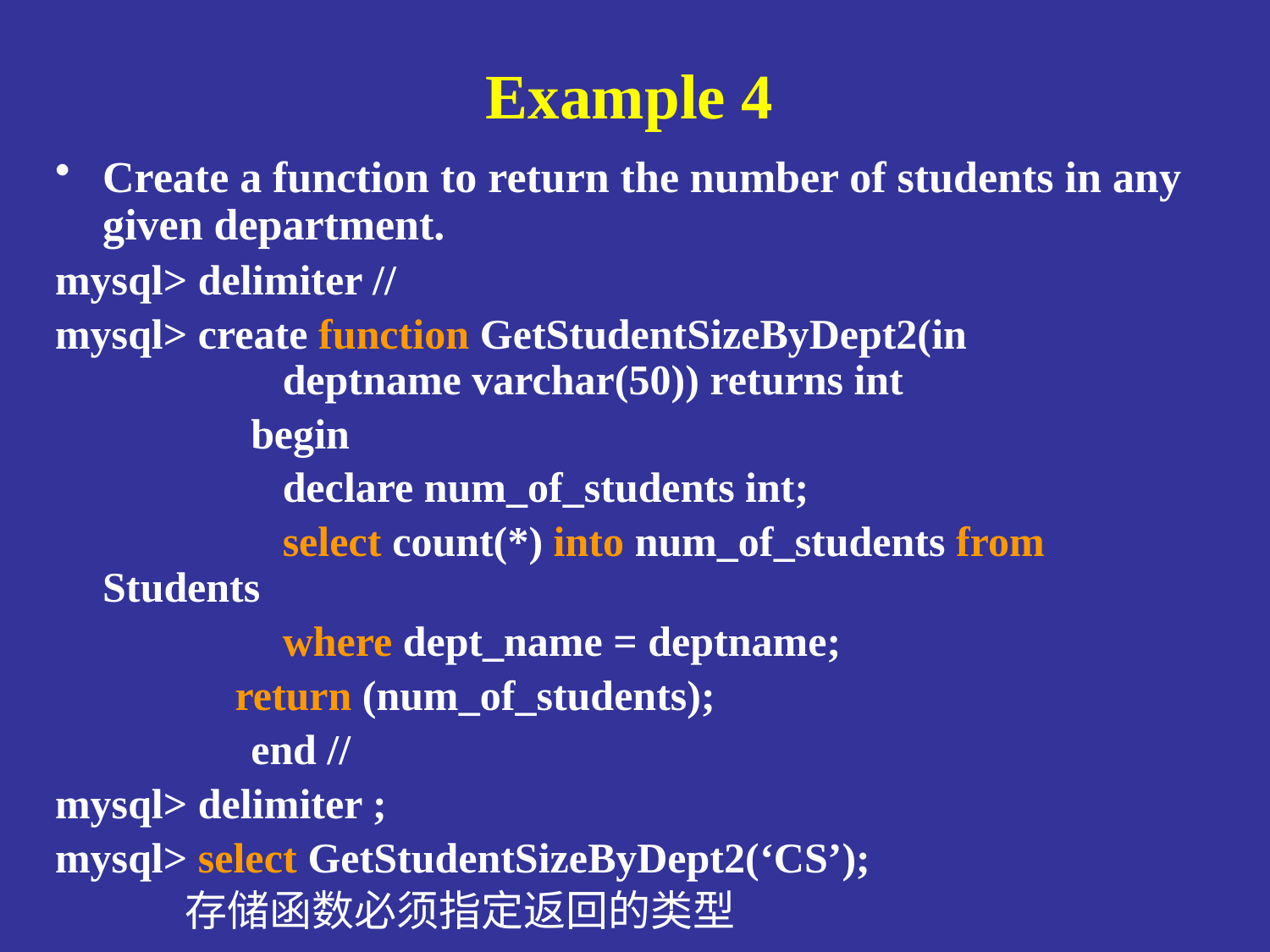

# Example 4
Create a function to return the number of students in any given department.
mysql> delimiter //
mysql> create function GetStudentSizeByDept2(in 	  		     deptname varchar(50)) returns int
		  begin
		     declare num_of_students int;
        	     select count(*) into num_of_students from Students
		     where dept_name = deptname;
                 return (num_of_students);
    		  end //
mysql> delimiter ;
mysql> select GetStudentSizeByDept2(‘CS’);
存储函数必须指定返回的类型